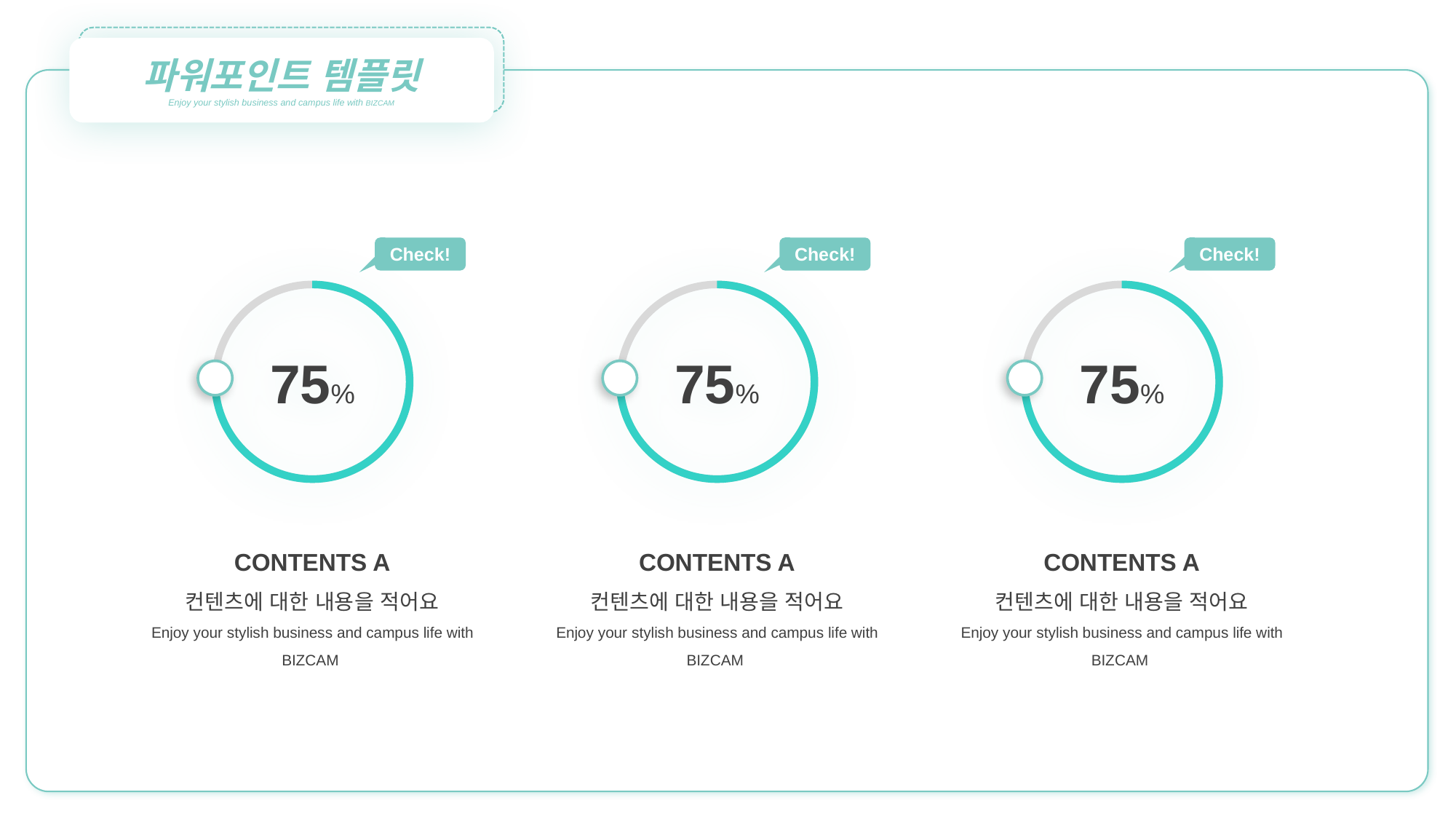

파워포인트 템플릿
Enjoy your stylish business and campus life with BIZCAM

Check!
Check!
Check!

75%

75%

75%

CONTENTS A
컨텐츠에 대한 내용을 적어요
Enjoy your stylish business and campus life with BIZCAM
CONTENTS A
컨텐츠에 대한 내용을 적어요
Enjoy your stylish business and campus life with BIZCAM
CONTENTS A
컨텐츠에 대한 내용을 적어요
Enjoy your stylish business and campus life with BIZCAM